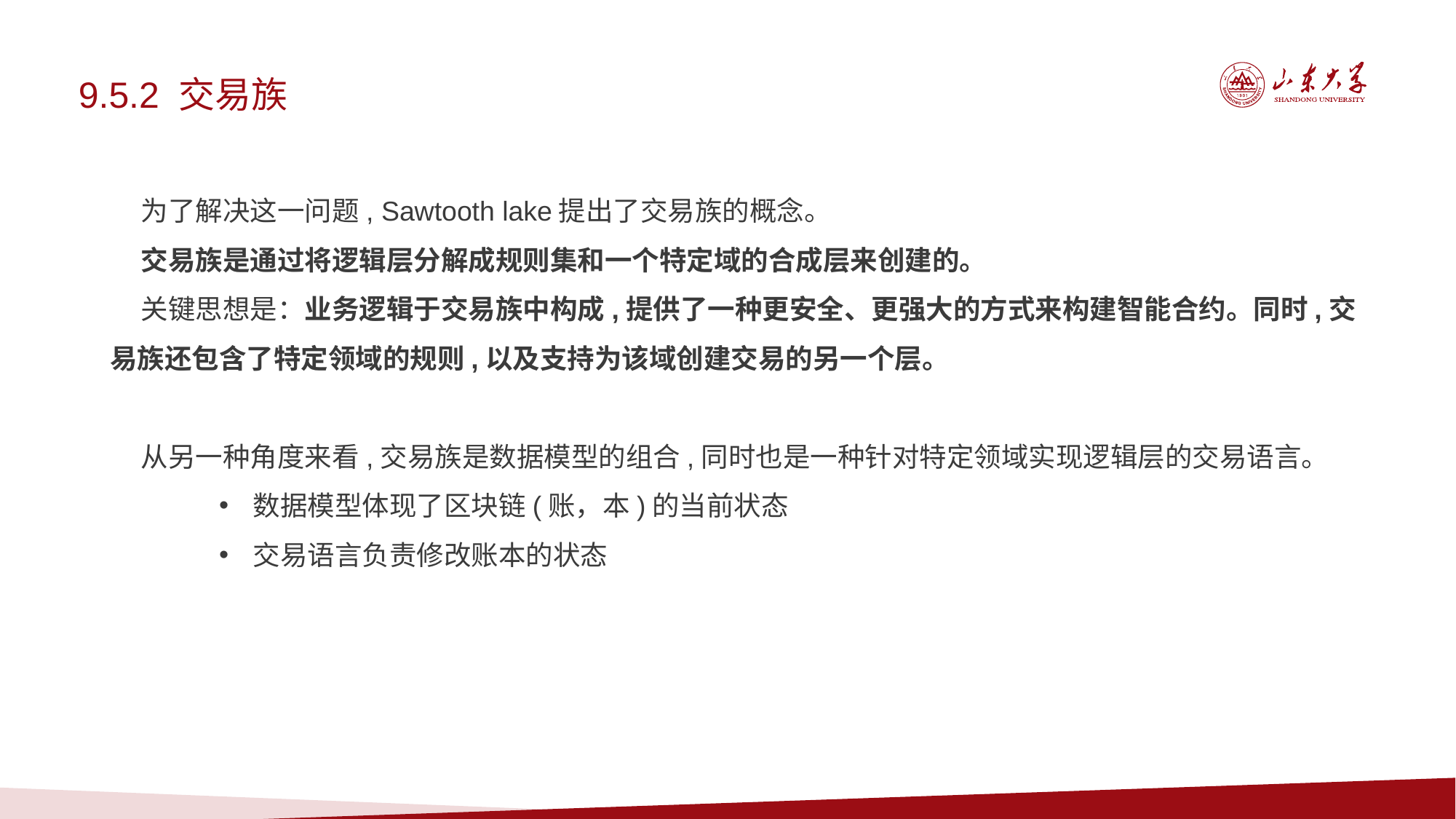

9.5.2 交易族
    为了解决这一问题, Sawtooth lake提出了交易族的概念。
    交易族是通过将逻辑层分解成规则集和一个特定域的合成层来创建的。
    关键思想是：业务逻辑于交易族中构成,提供了一种更安全、更强大的方式来构建智能合约。同时,交易族还包含了特定领域的规则,以及支持为该域创建交易的另一个层。

    从另一种角度来看,交易族是数据模型的组合,同时也是一种针对特定领域实现逻辑层的交易语言。
数据模型体现了区块链(账，本)的当前状态
交易语言负责修改账本的状态